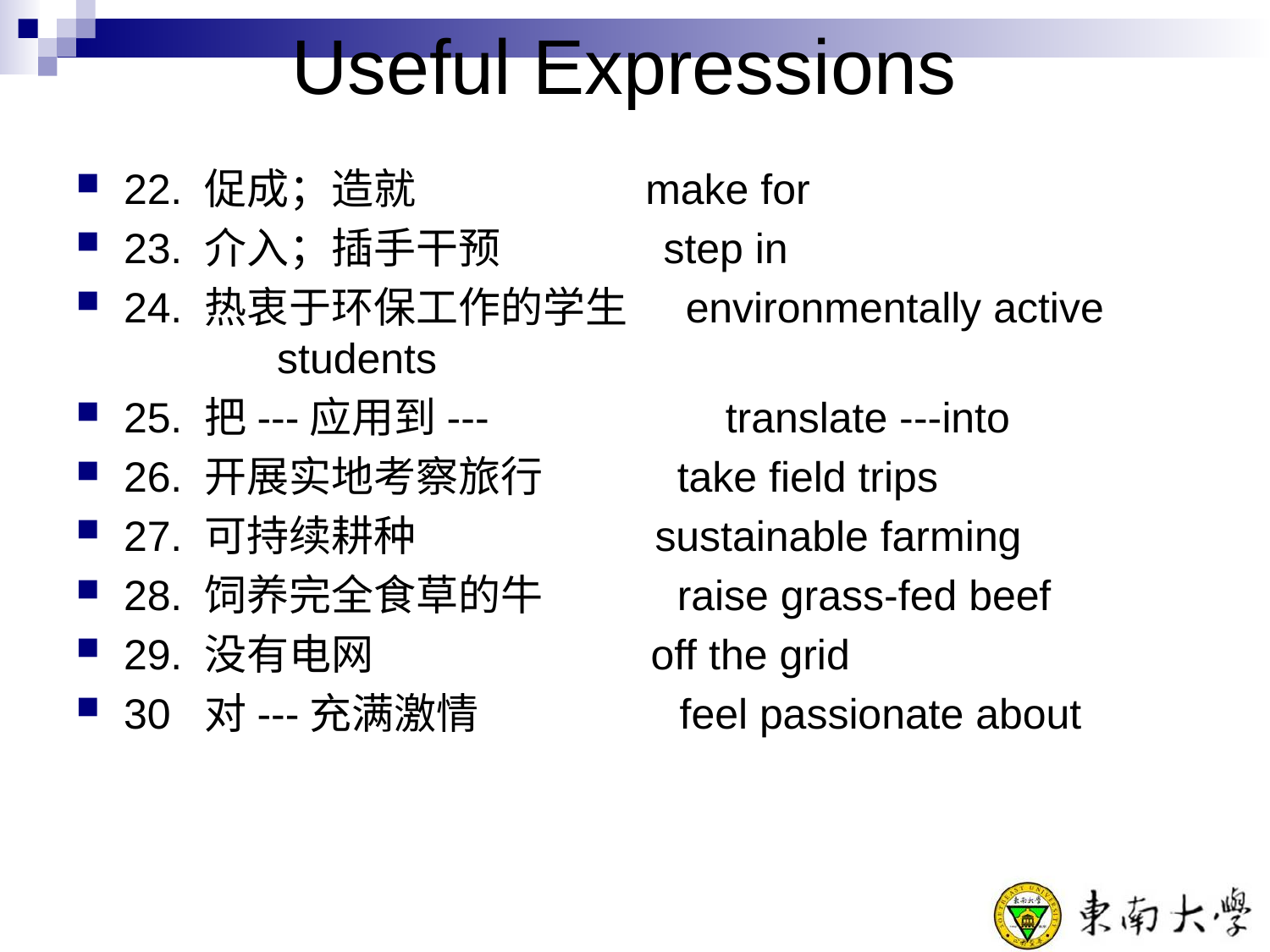

# .
Useful Expressions
22. 促成；造就                       make for
23. 介入；插手干预                step in
24. 热衷于环保工作的学生     environmentally active                     students
25. 把---应用到---                    translate ---into
26. 开展实地考察旅行             take field trips
27. 可持续耕种                        sustainable farming
28. 饲养完全食草的牛             raise grass-fed beef
29. 没有电网                            off the grid
30  对---充满激情                    feel passionate about